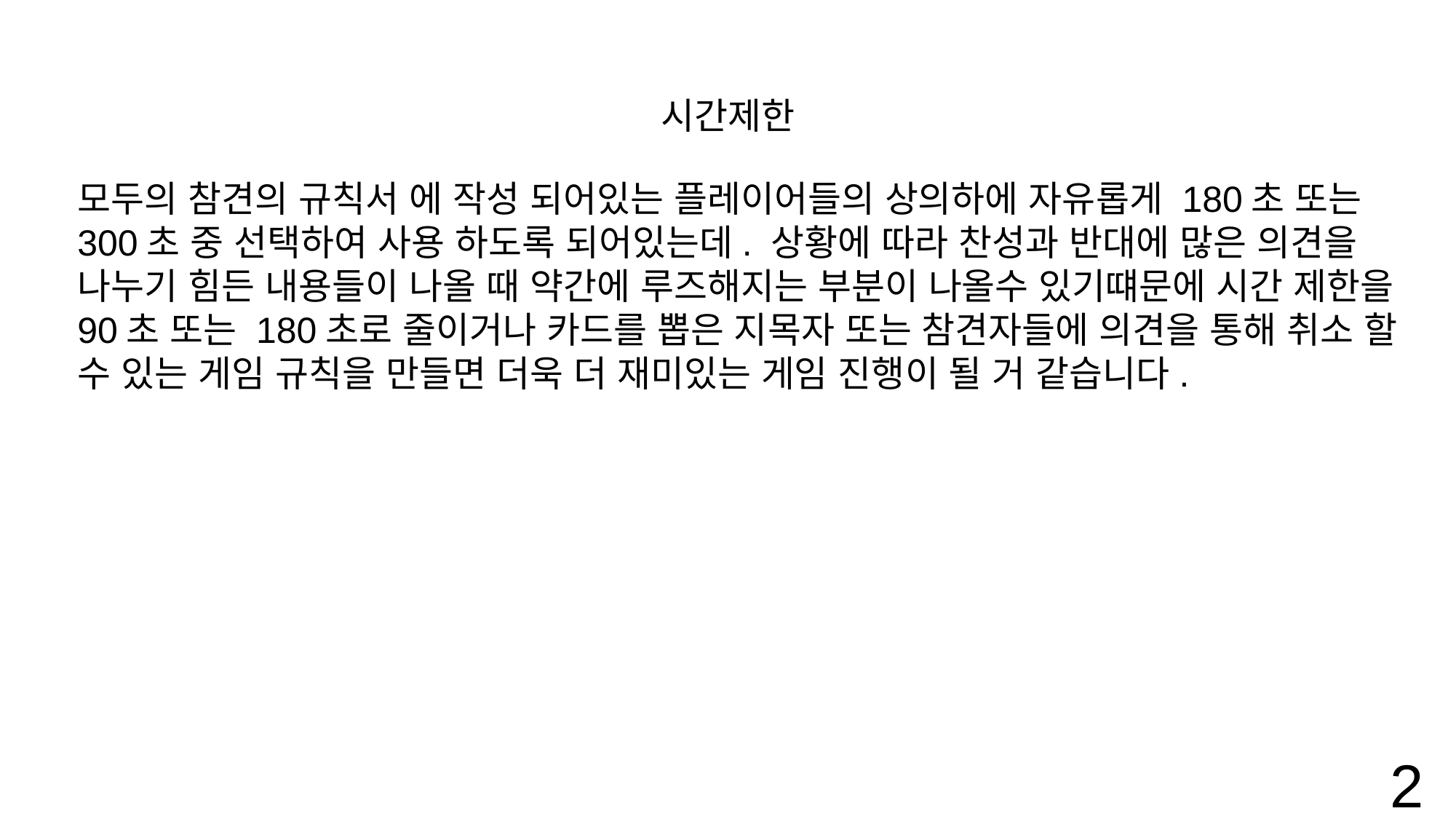

시간제한
모두의 참견의 규칙서 에 작성 되어있는 플레이어들의 상의하에 자유롭게 180초 또는 300초 중 선택하여 사용 하도록 되어있는데. 상황에 따라 찬성과 반대에 많은 의견을 나누기 힘든 내용들이 나올 때 약간에 루즈해지는 부분이 나올수 있기떄문에 시간 제한을 90초 또는 180초로 줄이거나 카드를 뽑은 지목자 또는 참견자들에 의견을 통해 취소 할 수 있는 게임 규칙을 만들면 더욱 더 재미있는 게임 진행이 될 거 같습니다.
2